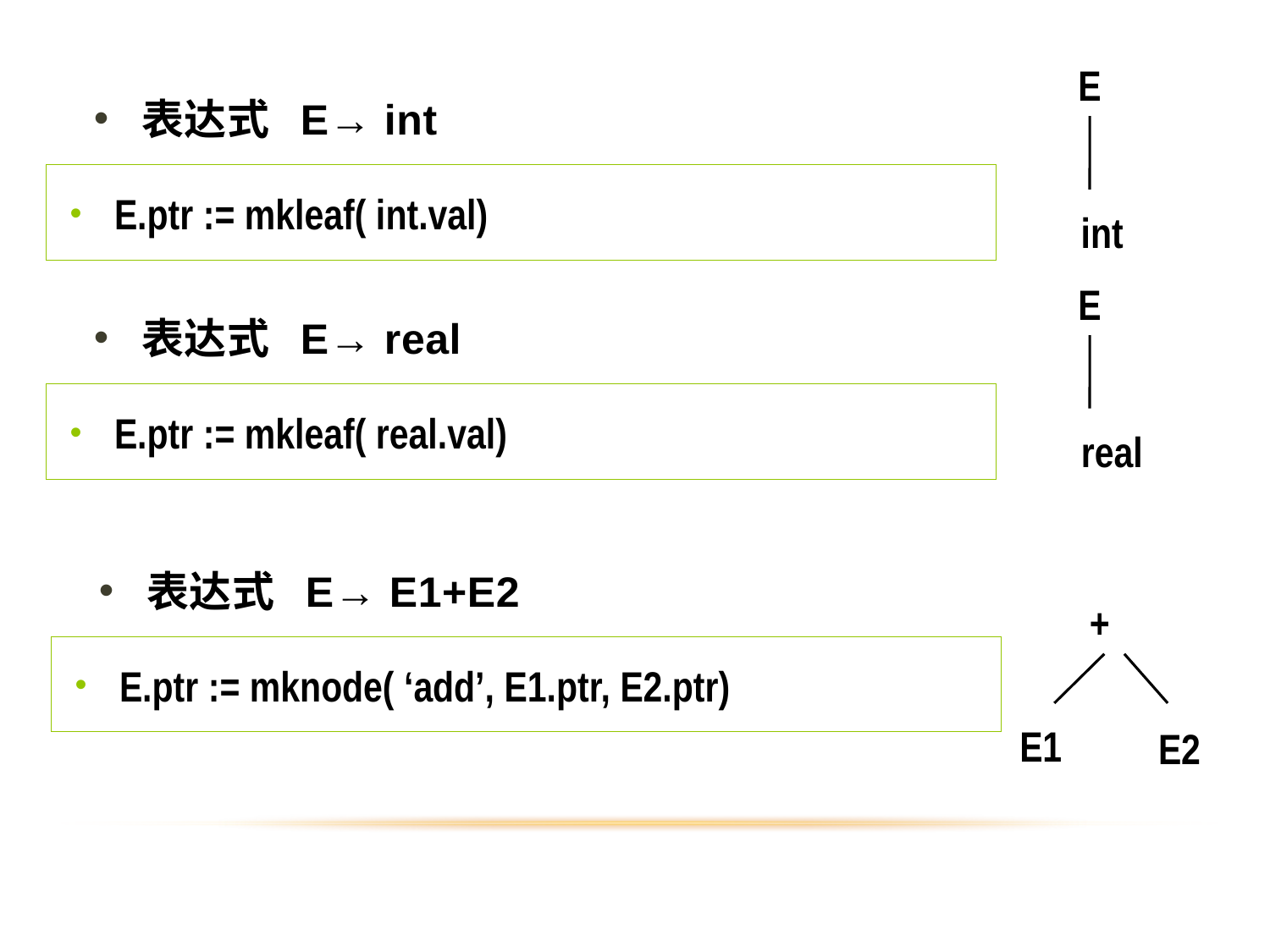

E
int
表达式  E→ int
E.ptr := mkleaf( int.val)

E
real
表达式  E→ real
E.ptr := mkleaf( real.val)

表达式  E→ E1+E2
+
E1
E2
E.ptr := mknode( ‘add’, E1.ptr, E2.ptr)